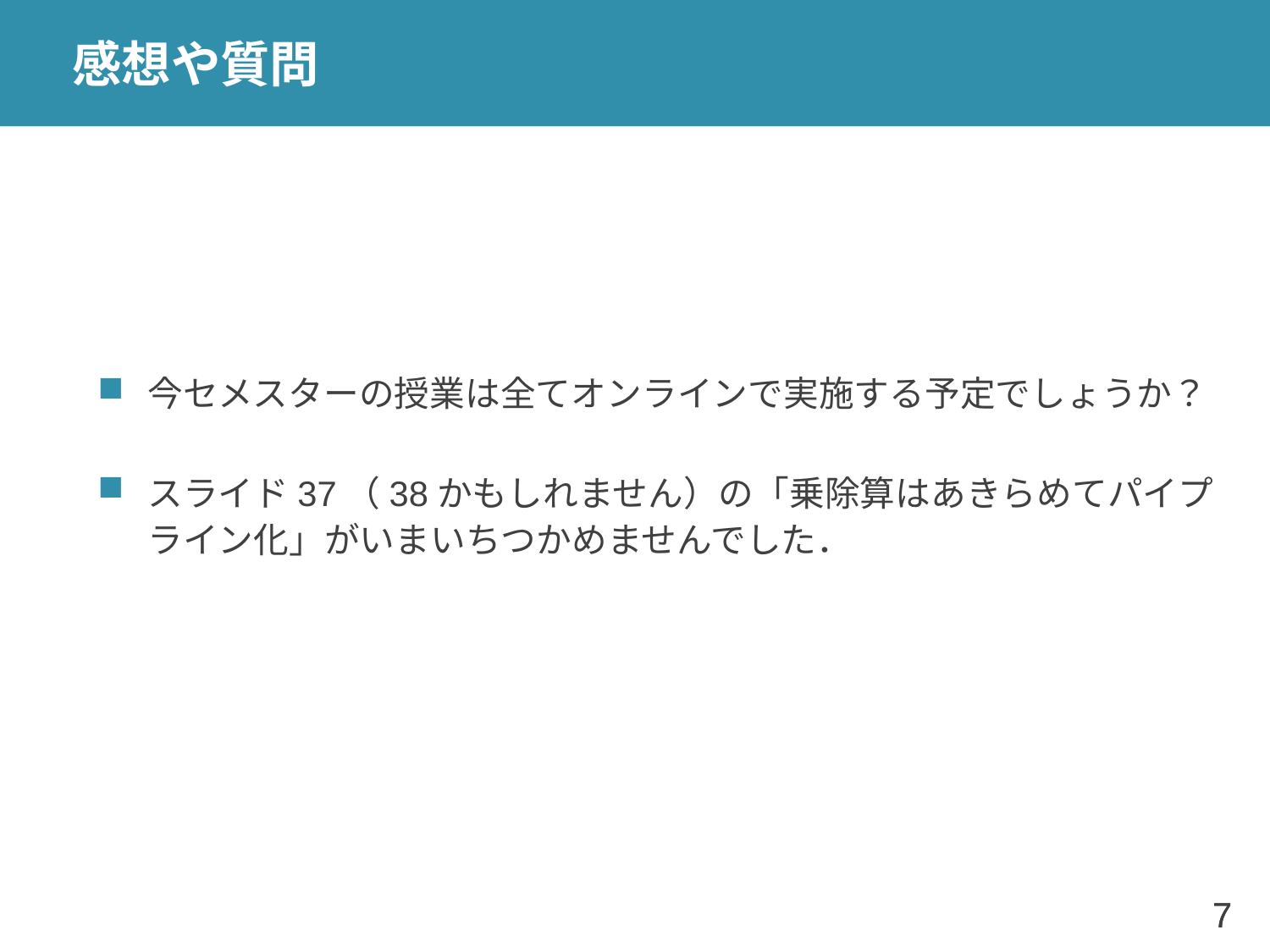

# 感想や質問
今セメスターの授業は全てオンラインで実施する予定でしょうか？
スライド37（38かもしれません）の「乗除算はあきらめてパイプライン化」がいまいちつかめませんでした．